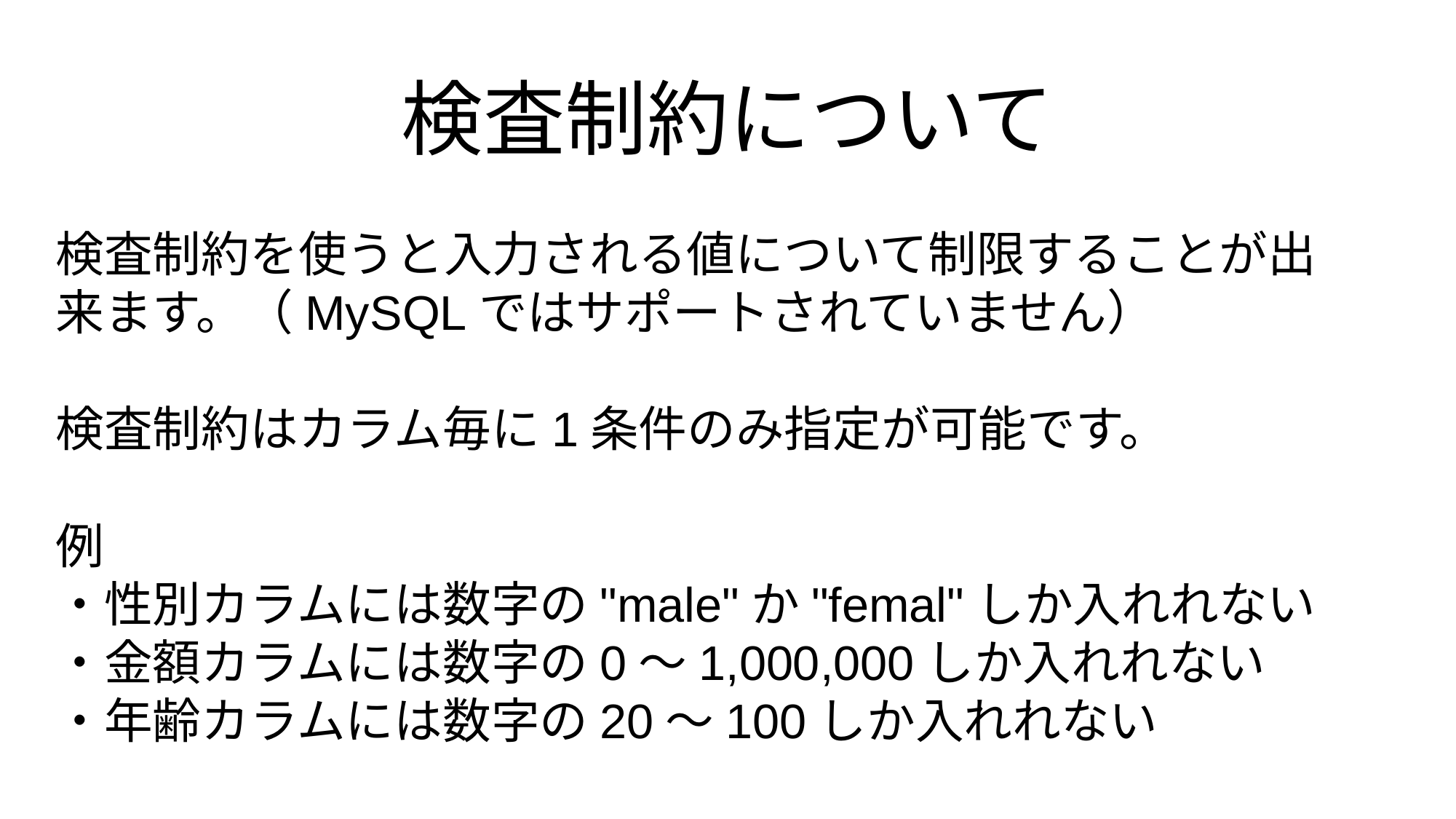

# 検査制約について
検査制約を使うと入力される値について制限することが出来ます。（MySQLではサポートされていません）

検査制約はカラム毎に1条件のみ指定が可能です。

例
・性別カラムには数字の"male"か"femal"しか入れれない
・金額カラムには数字の0〜1,000,000しか入れれない
・年齢カラムには数字の20〜100しか入れれない